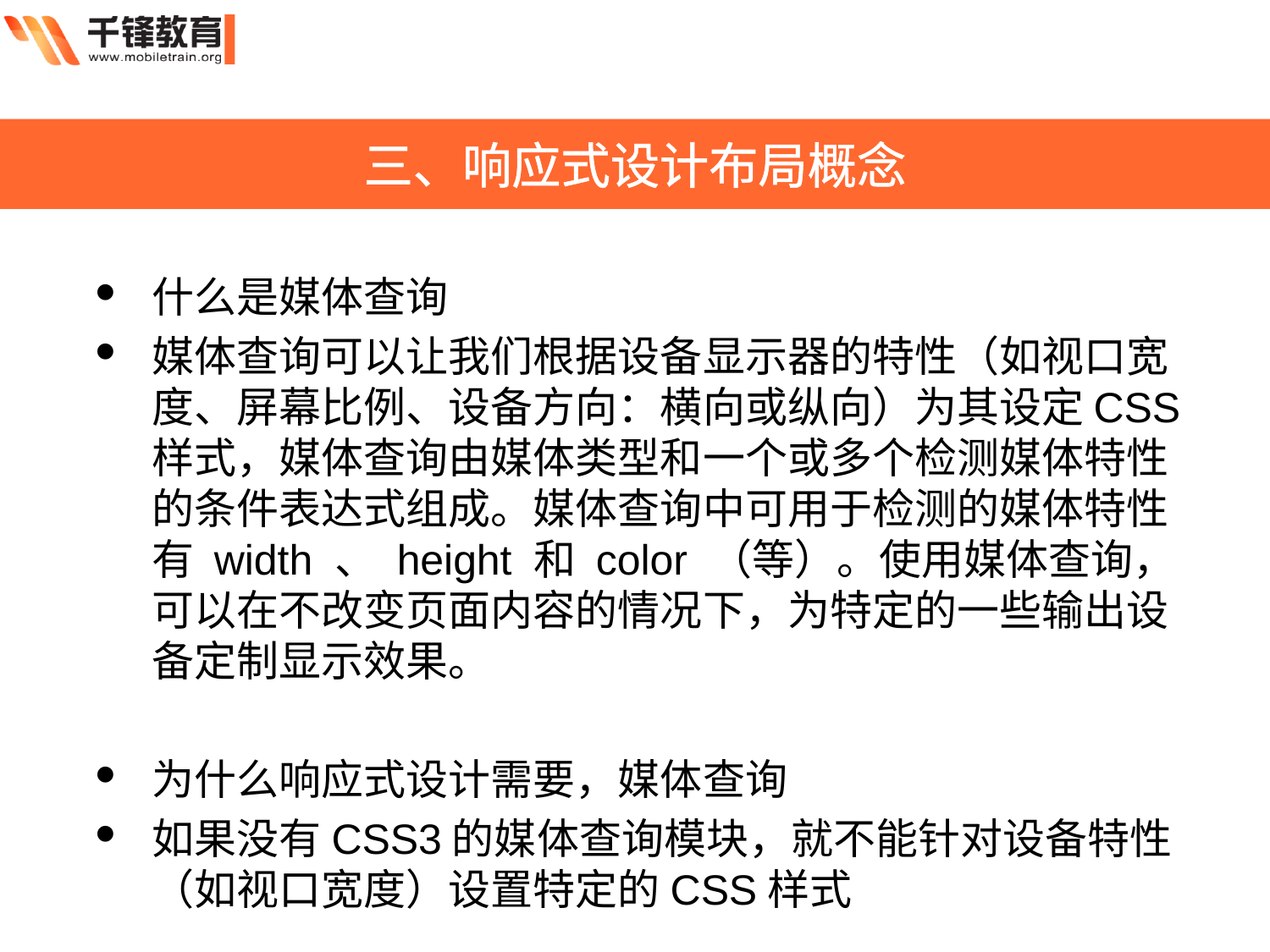

三、响应式设计布局概念
什么是媒体查询
媒体查询可以让我们根据设备显示器的特性（如视口宽度、屏幕比例、设备方向：横向或纵向）为其设定CSS样式，媒体查询由媒体类型和一个或多个检测媒体特性的条件表达式组成。媒体查询中可用于检测的媒体特性有 width 、 height 和 color （等）。使用媒体查询，可以在不改变页面内容的情况下，为特定的一些输出设备定制显示效果。

为什么响应式设计需要，媒体查询
如果没有CSS3的媒体查询模块，就不能针对设备特性（如视口宽度）设置特定的CSS样式